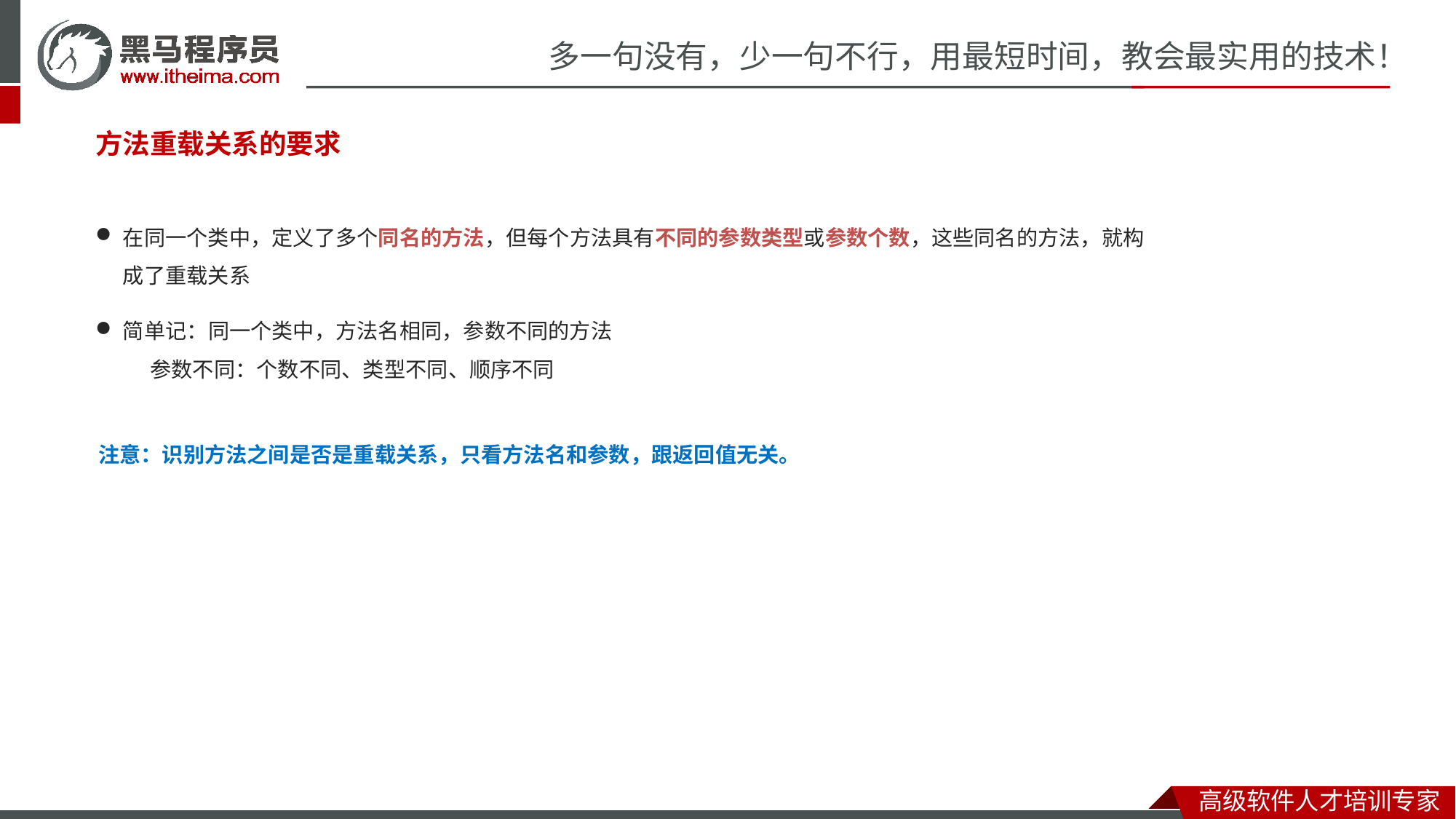

#
方法重载关系的要求
在同一个类中，定义了多个同名的方法，但每个方法具有不同的参数类型或参数个数，这些同名的方法，就构成了重载关系
简单记：同一个类中，方法名相同，参数不同的方法
参数不同：个数不同、类型不同、顺序不同
注意：识别方法之间是否是重载关系，只看方法名和参数，跟返回值无关。